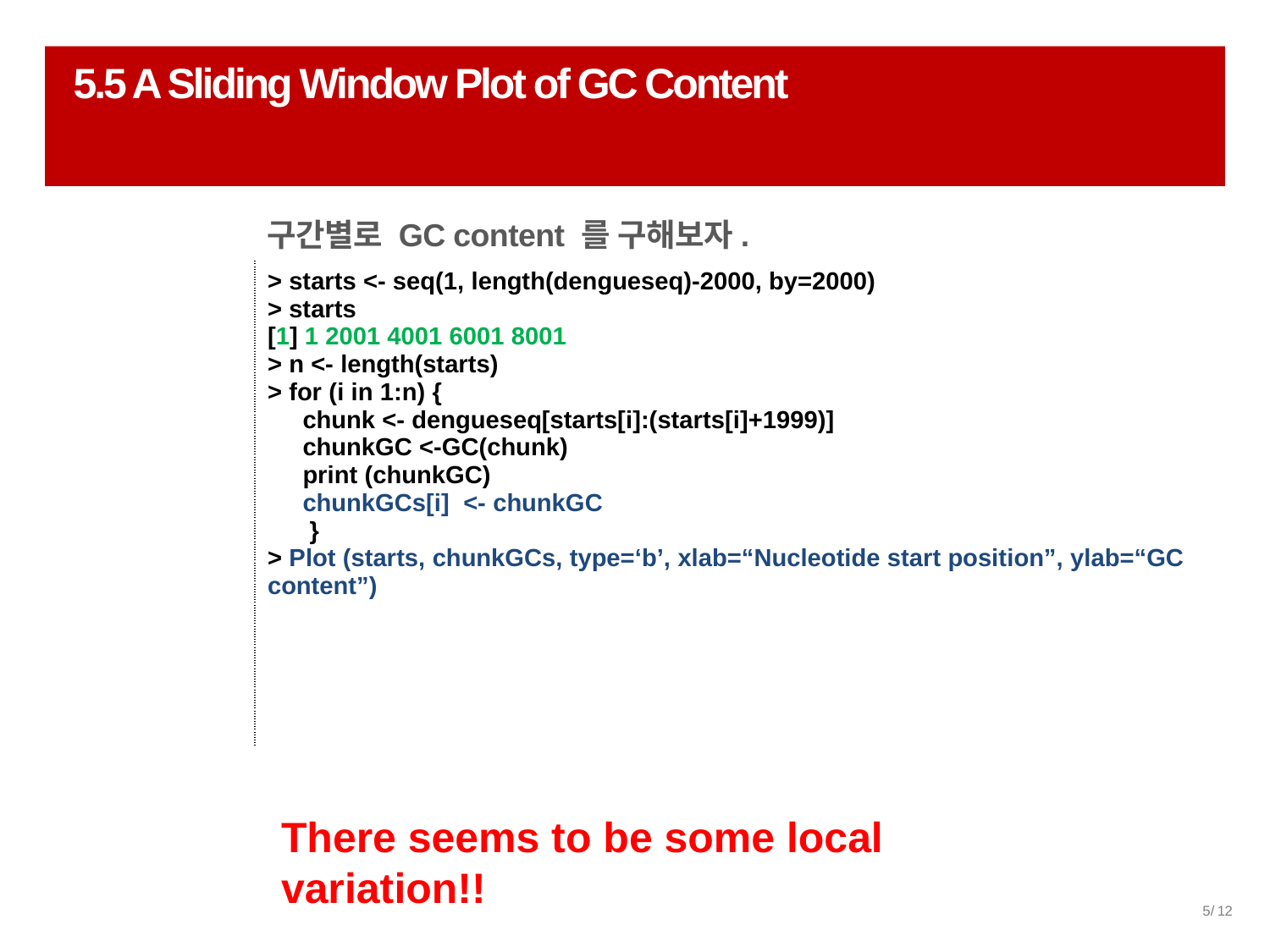

# 5.5 A Sliding Window Plot of GC Content
구간별로 GC content 를 구해보자.
| > starts <- seq(1, length(dengueseq)-2000, by=2000) > starts [1] 1 2001 4001 6001 8001 > n <- length(starts) > for (i in 1:n) { chunk <- dengueseq[starts[i]:(starts[i]+1999)] chunkGC <-GC(chunk) print (chunkGC) chunkGCs[i] <- chunkGC } > Plot (starts, chunkGCs, type=‘b’, xlab=“Nucleotide start position”, ylab=“GC content”) |
| --- |
There seems to be some local variation!!
5/ 12